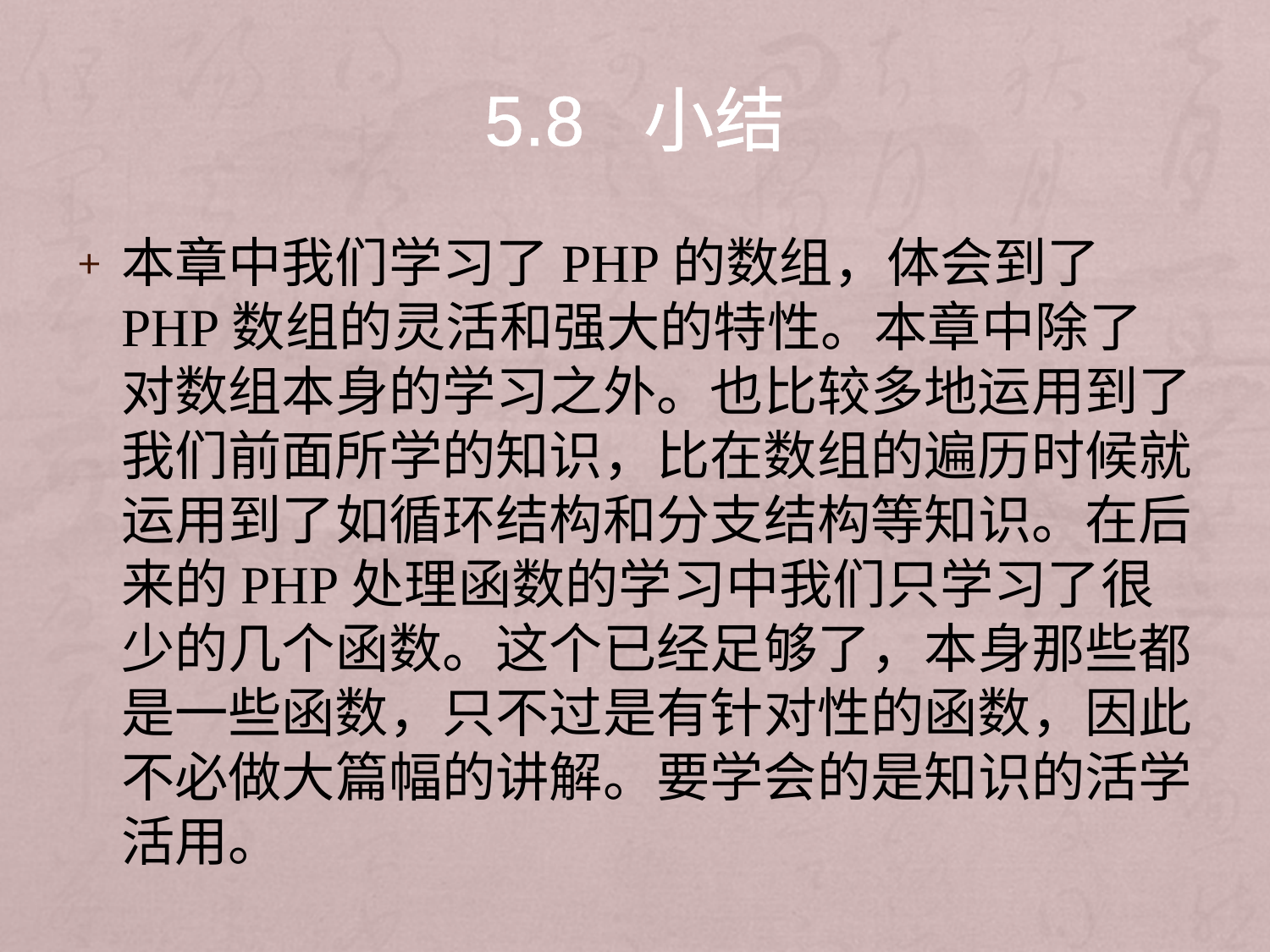

# 5.8  小结
本章中我们学习了PHP的数组，体会到了PHP数组的灵活和强大的特性。本章中除了对数组本身的学习之外。也比较多地运用到了我们前面所学的知识，比在数组的遍历时候就运用到了如循环结构和分支结构等知识。在后来的PHP处理函数的学习中我们只学习了很少的几个函数。这个已经足够了，本身那些都是一些函数，只不过是有针对性的函数，因此不必做大篇幅的讲解。要学会的是知识的活学活用。